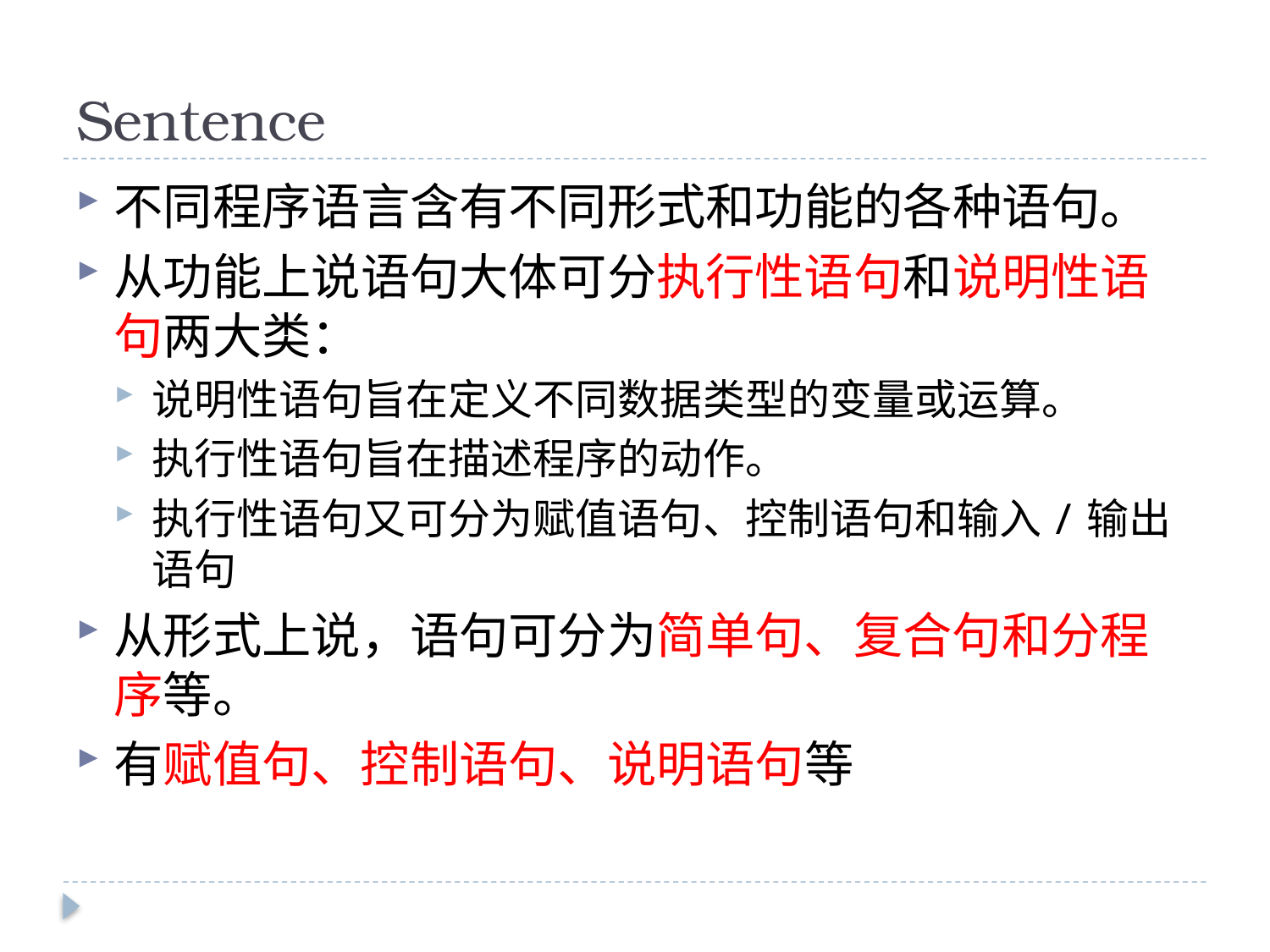

# Sentence
不同程序语言含有不同形式和功能的各种语句。
从功能上说语句大体可分执行性语句和说明性语句两大类：
说明性语句旨在定义不同数据类型的变量或运算。
执行性语句旨在描述程序的动作。
执行性语句又可分为赋值语句、控制语句和输入/输出语句
从形式上说，语句可分为简单句、复合句和分程序等。
有赋值句、控制语句、说明语句等
17